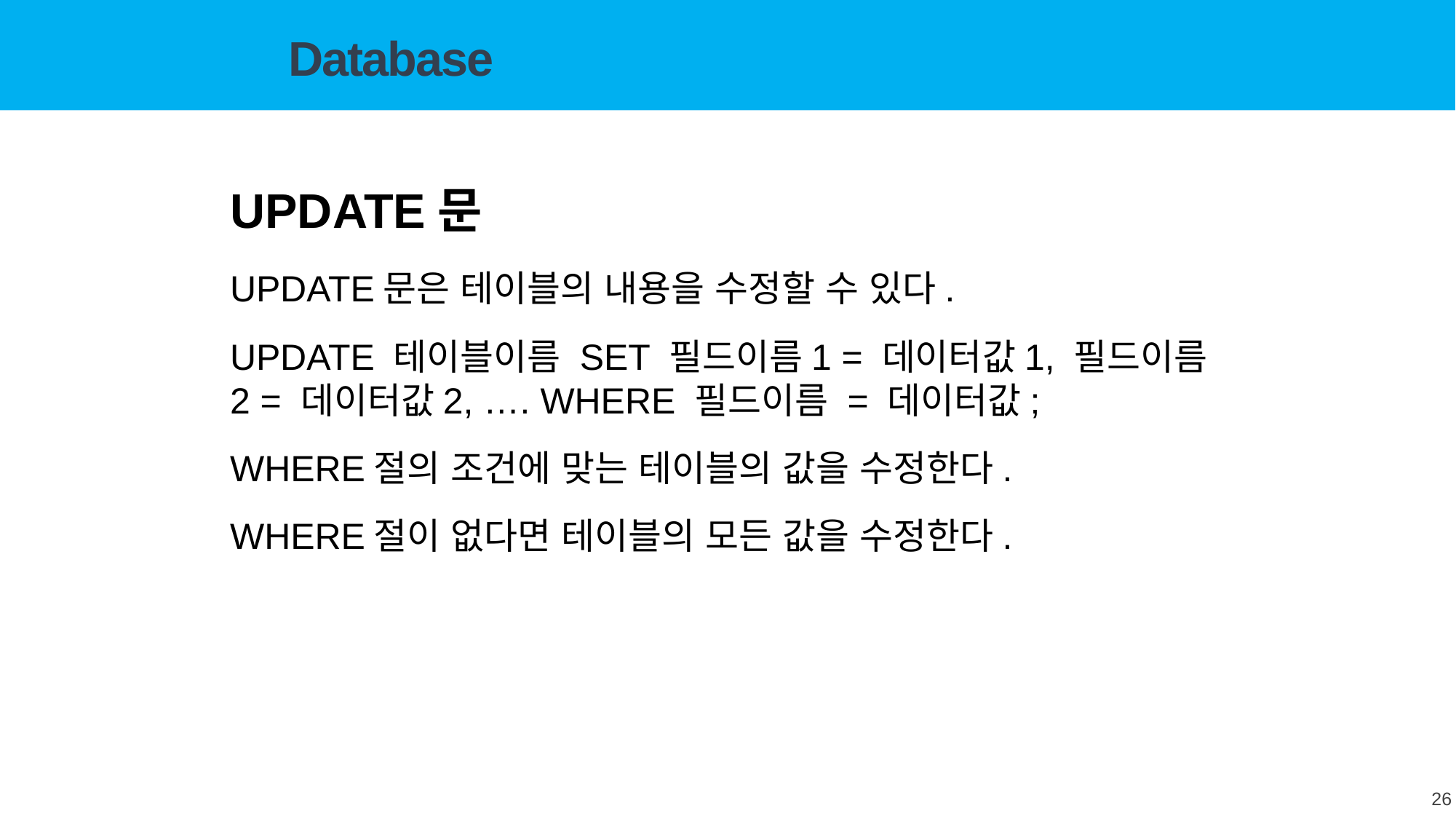

Database
UPDATE문
UPDATE문은 테이블의 내용을 수정할 수 있다.
UPDATE 테이블이름 SET 필드이름1 = 데이터값1, 필드이름2 = 데이터값2, …. WHERE 필드이름 = 데이터값;
WHERE절의 조건에 맞는 테이블의 값을 수정한다.
WHERE절이 없다면 테이블의 모든 값을 수정한다.